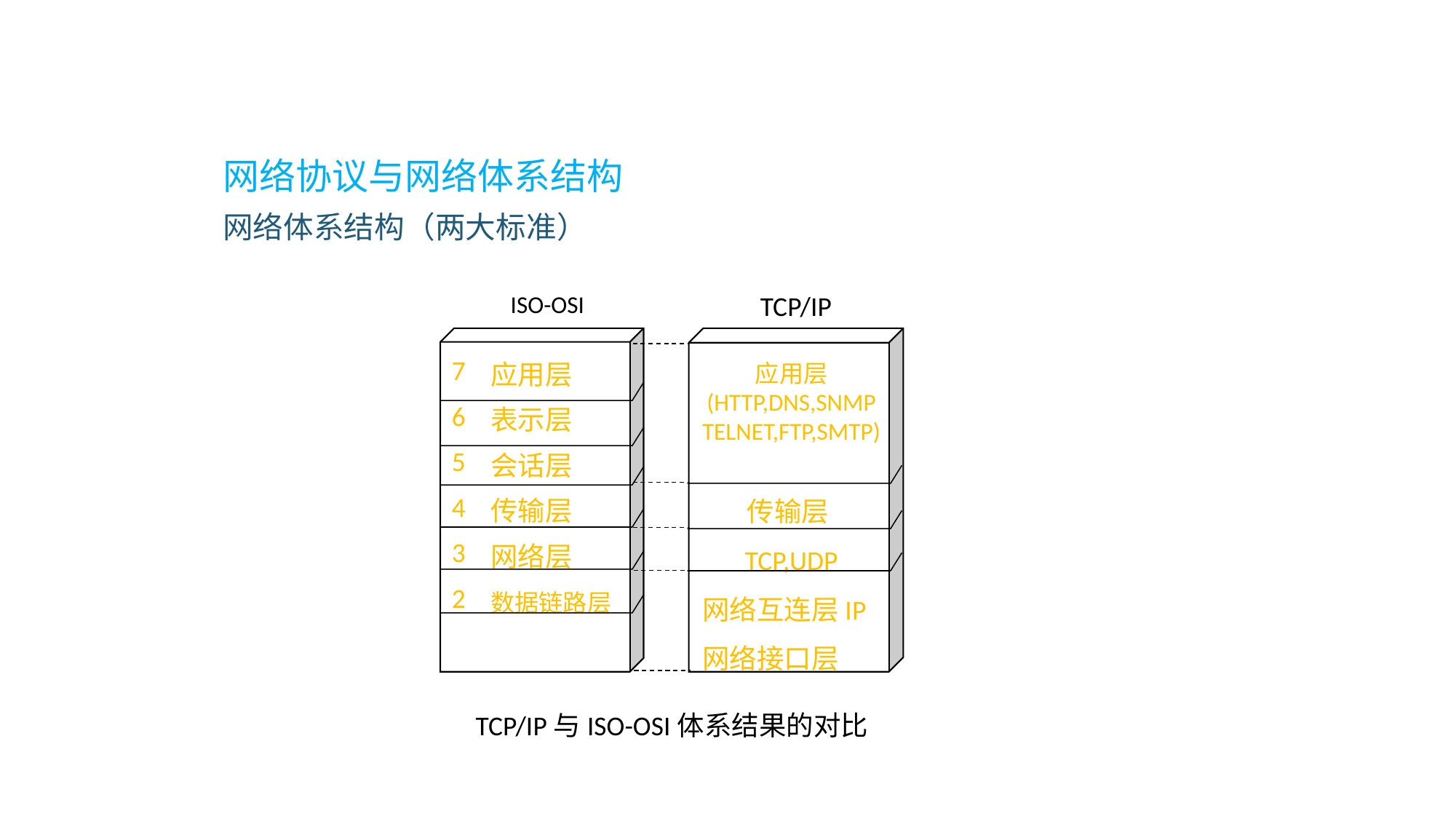

网络协议与网络体系结构
网络体系结构（两大标准）
ISO-OSI
TCP/IP

   应用层
   表示层
   会话层
   传输层
   网络层
   数据链路层
1   物理层

应用层
(HTTP,DNS,SNMP
TELNET,FTP,SMTP)

传输层TCP,UDP
网络互连层IP
网络接口层

TCP/IP与ISO-OSI体系结果的对比